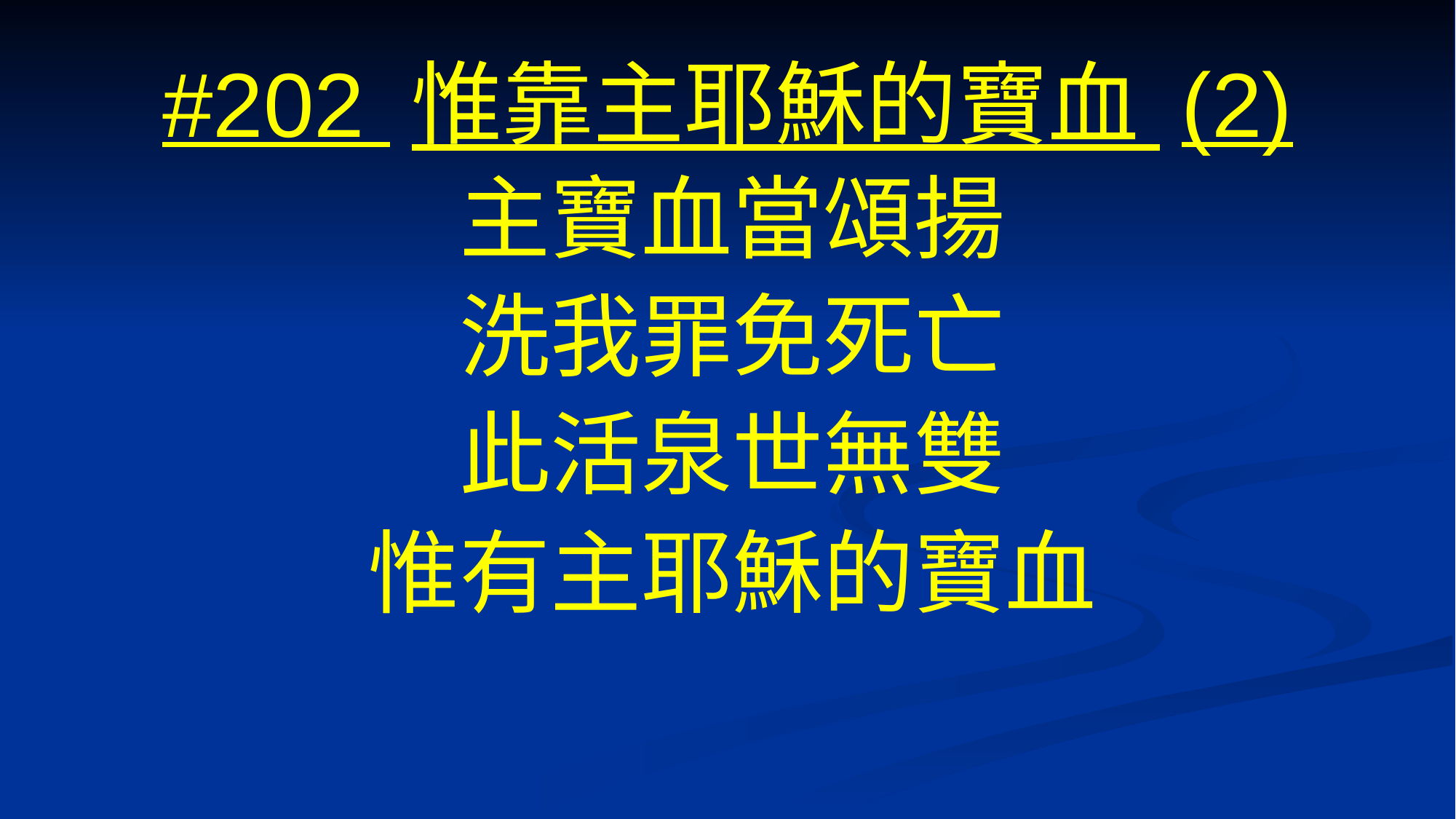

# #202 惟靠主耶穌的寶血 (2)
主寶血當頌揚
洗我罪免死亡
此活泉世無雙
惟有主耶穌的寶血